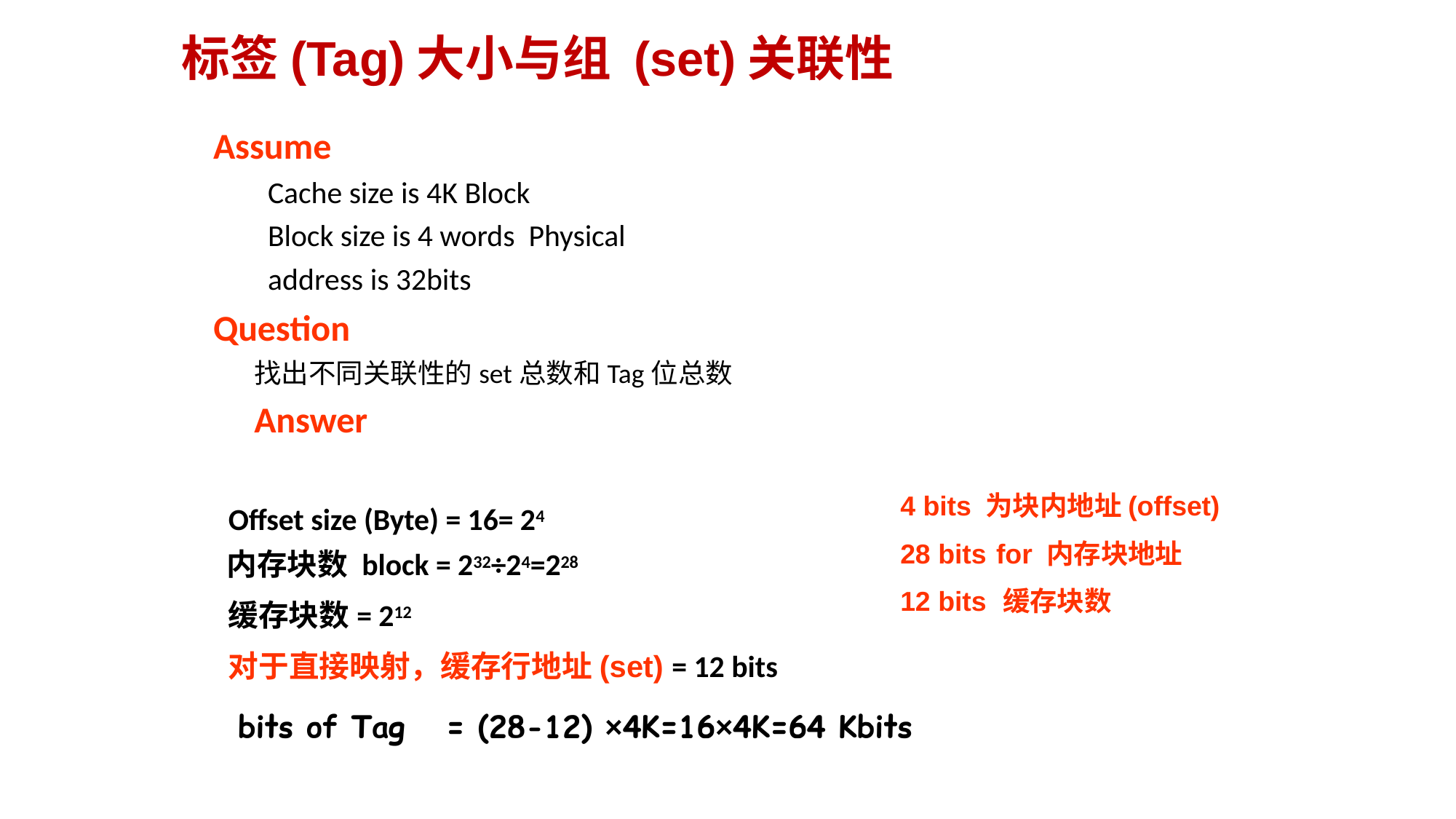

# 标签(Tag)大小与组 (set)关联性
Assume
Cache size is 4K Block
Block size is 4 words  Physical address is 32bits
Question
找出不同关联性的set总数和Tag位总数
Answer
4 bits 为块内地址(offset)
28 bits for 内存块地址
12 bits 缓存块数
Offset size (Byte) = 16= 24
内存块数 block = 232÷24=228
缓存块数= 212
对于直接映射，缓存行地址(set) = 12 bits
bits of Tag	= (28-12) ×4K=16×4K=64 Kbits